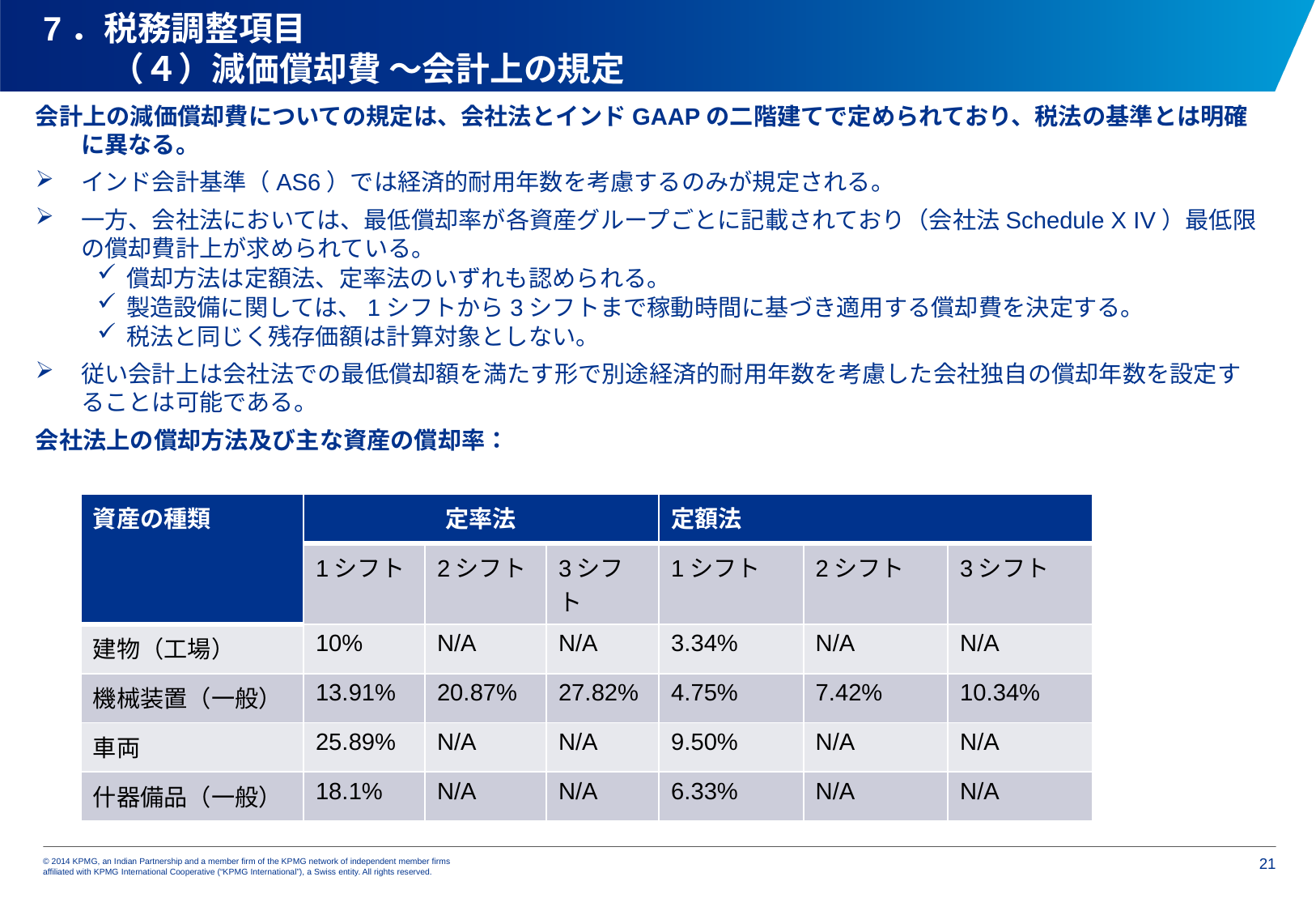

# 7．税務調整項目 　　（４）減価償却費 ～会計上の規定
会計上の減価償却費についての規定は、会社法とインドGAAPの二階建てで定められており、税法の基準とは明確に異なる。
インド会計基準（AS6）では経済的耐用年数を考慮するのみが規定される。
一方、会社法においては、最低償却率が各資産グループごとに記載されており（会社法Schedule X IV）最低限の償却費計上が求められている。
償却方法は定額法、定率法のいずれも認められる。
製造設備に関しては、1シフトから3シフトまで稼動時間に基づき適用する償却費を決定する。
税法と同じく残存価額は計算対象としない。
従い会計上は会社法での最低償却額を満たす形で別途経済的耐用年数を考慮した会社独自の償却年数を設定することは可能である。
会社法上の償却方法及び主な資産の償却率：

| 資産の種類 | 定率法 |  |  | 定額法 |  |  |
| --- | --- | --- | --- | --- | --- | --- |
|  | 1シフト | 2シフト | 3シフト | 1シフト | 2シフト | 3シフト |
| 建物（工場） | 10% | N/A | N/A | 3.34% | N/A | N/A |
| 機械装置（一般） | 13.91% | 20.87% | 27.82% | 4.75% | 7.42% | 10.34% |
| 車両 | 25.89% | N/A | N/A | 9.50% | N/A | N/A |
| 什器備品（一般） | 18.1% | N/A | N/A | 6.33% | N/A | N/A |
21